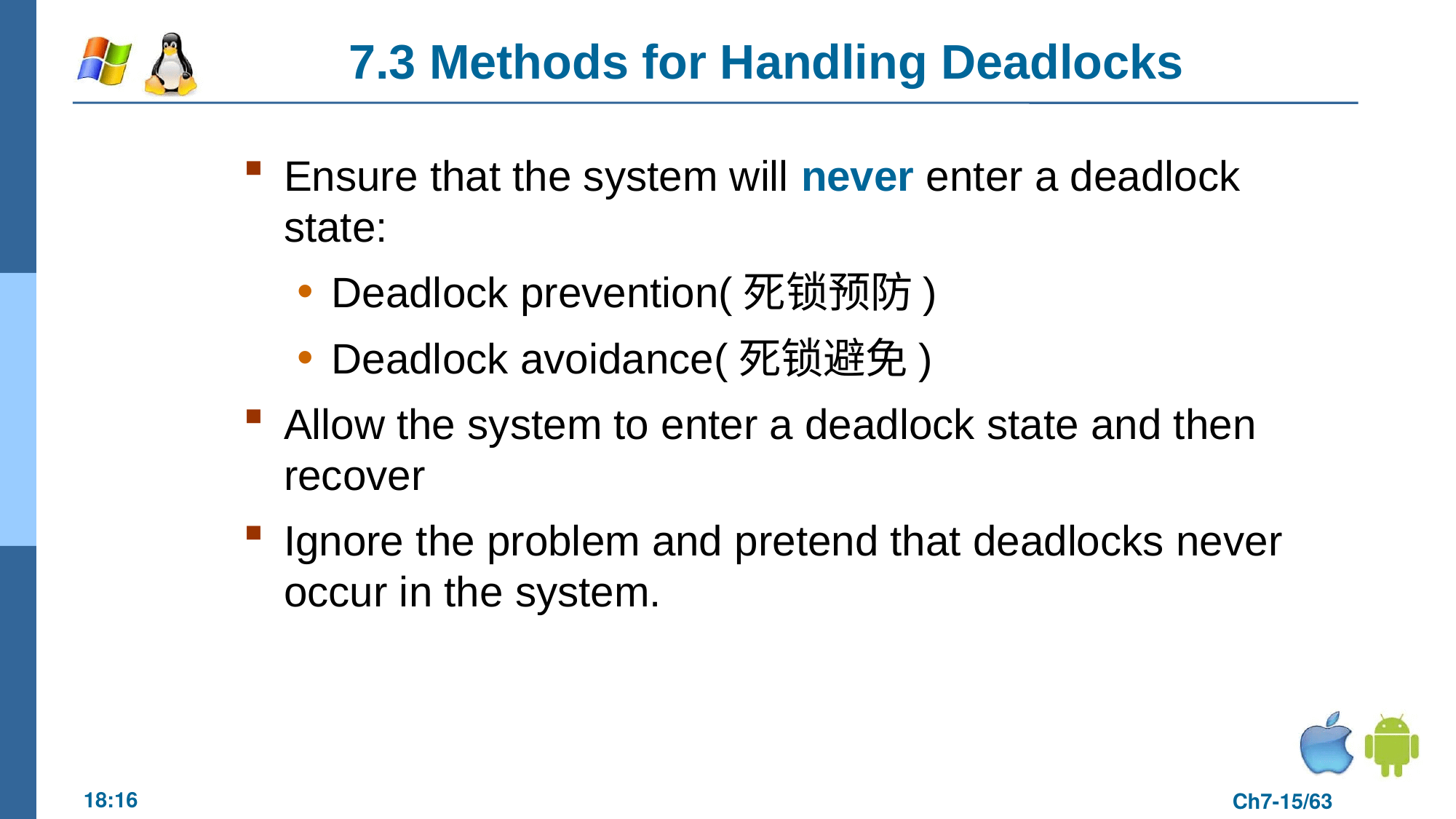

# 7.3 Methods for Handling Deadlocks
Ensure that the system will never enter a deadlock state:
Deadlock prevention(死锁预防)
Deadlock avoidance(死锁避免)
Allow the system to enter a deadlock state and then recover
Ignore the problem and pretend that deadlocks never occur in the system.